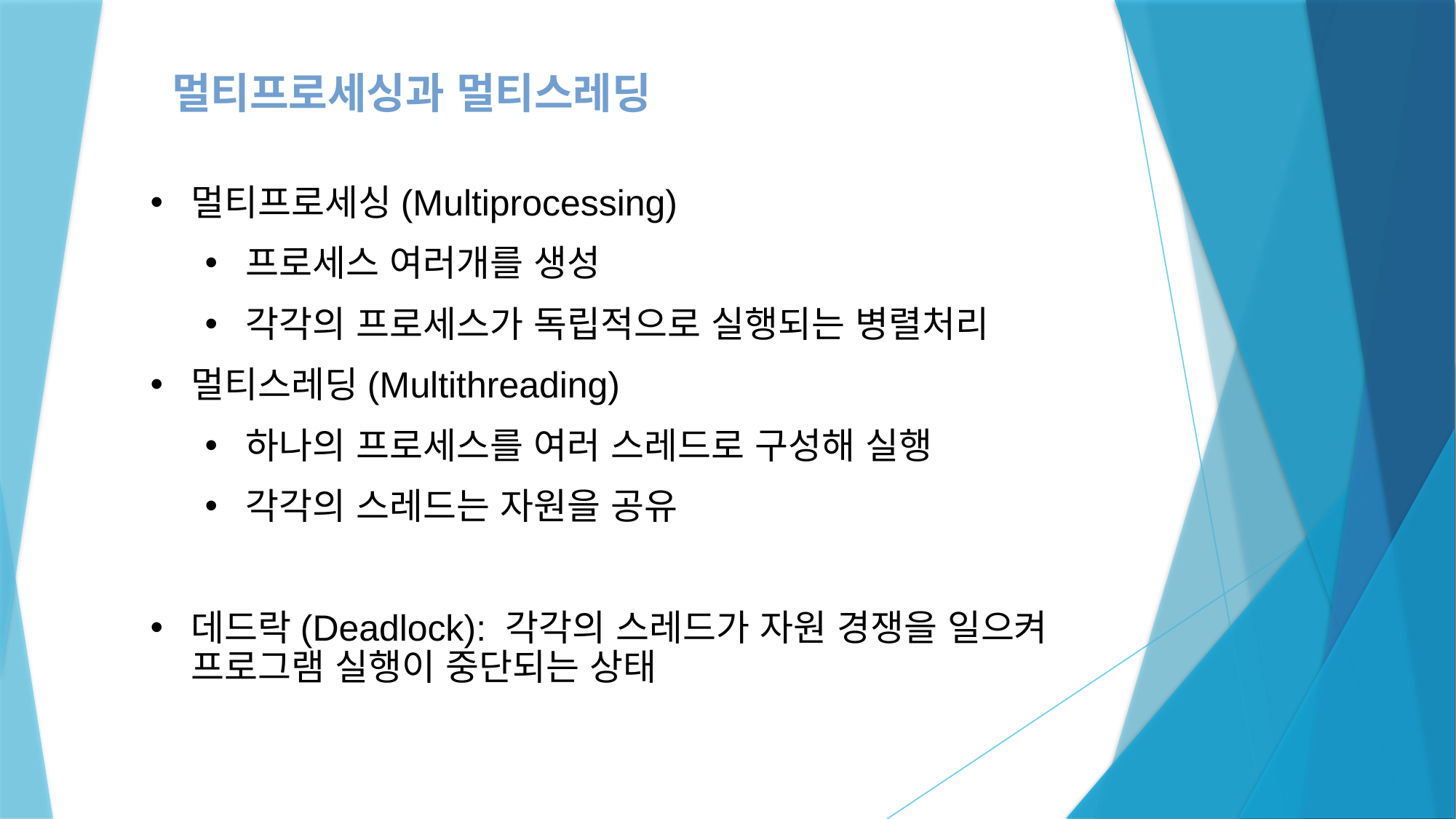

멀티프로세싱과 멀티스레딩
멀티프로세싱(Multiprocessing)
프로세스 여러개를 생성
각각의 프로세스가 독립적으로 실행되는 병렬처리
멀티스레딩(Multithreading)
하나의 프로세스를 여러 스레드로 구성해 실행
각각의 스레드는 자원을 공유

데드락(Deadlock): 각각의 스레드가 자원 경쟁을 일으켜 프로그램 실행이 중단되는 상태